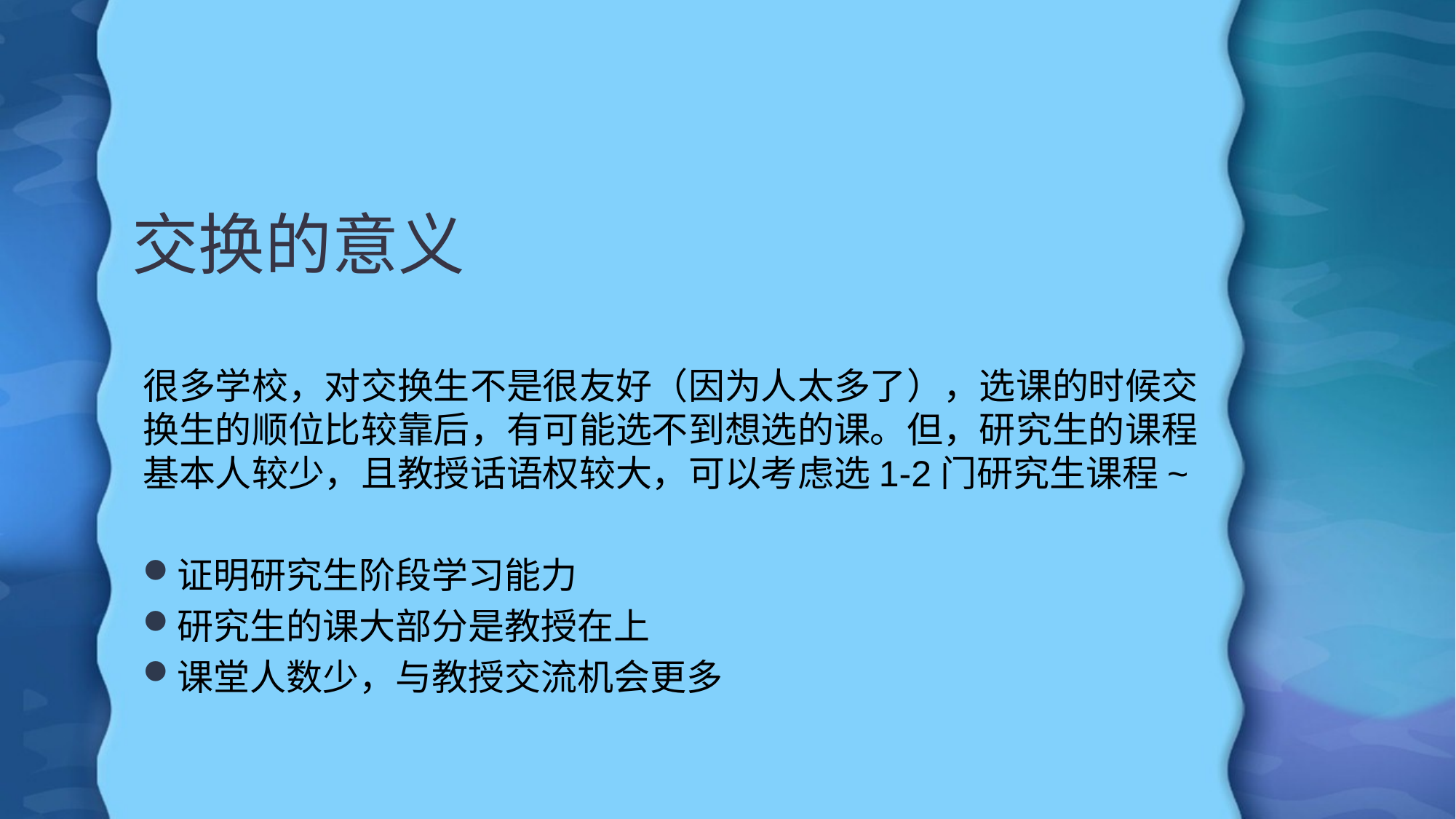

# 交换的意义
很多学校，对交换生不是很友好（因为人太多了），选课的时候交换生的顺位比较靠后，有可能选不到想选的课。但，研究生的课程基本人较少，且教授话语权较大，可以考虑选1-2门研究生课程~

证明研究生阶段学习能力
研究生的课大部分是教授在上
课堂人数少，与教授交流机会更多